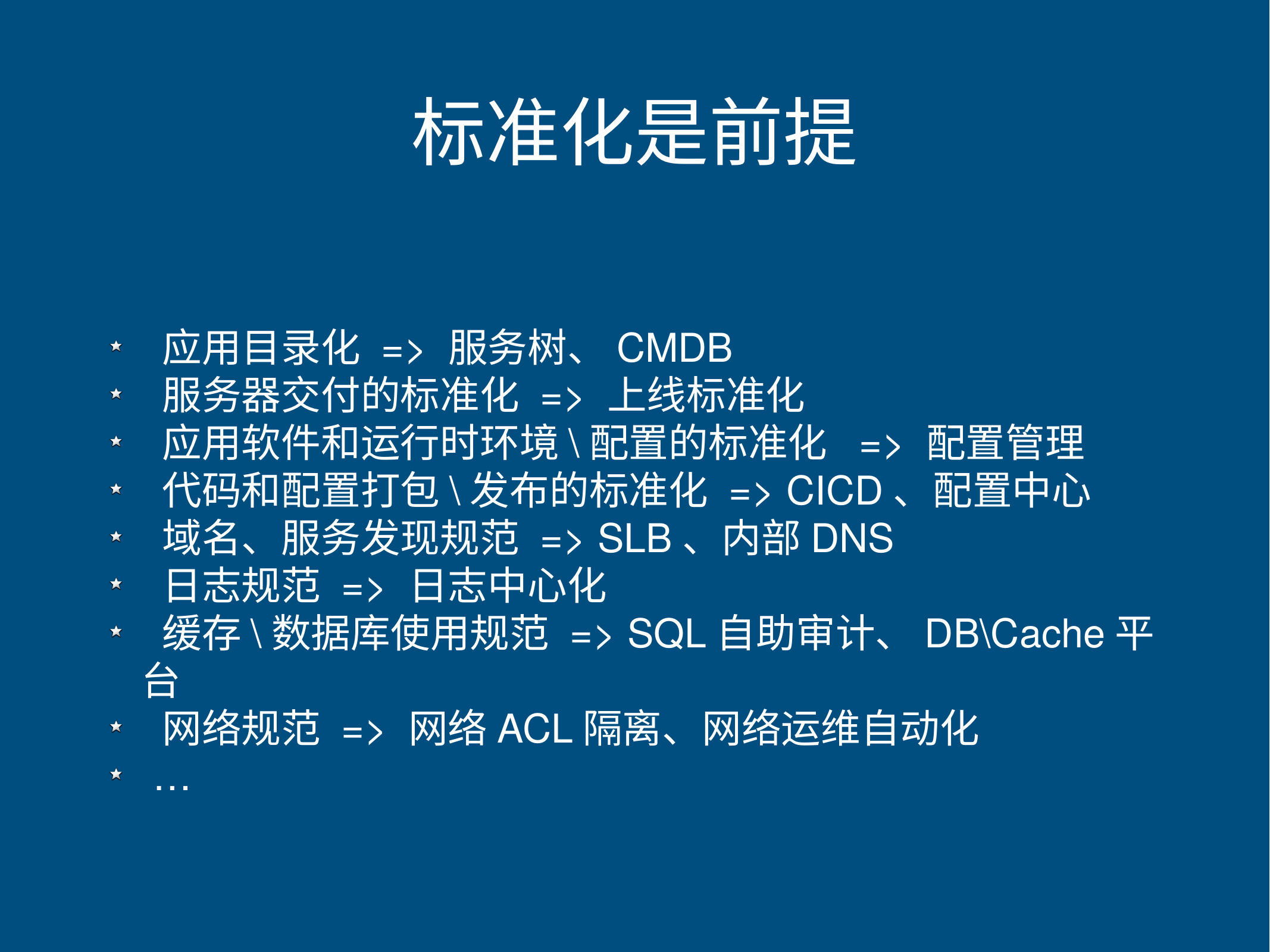

# 标准化是前提
 应用目录化 => 服务树、CMDB
 服务器交付的标准化 => 上线标准化
 应用软件和运行时环境\配置的标准化  => 配置管理
 代码和配置打包\发布的标准化 => CICD、配置中心
 域名、服务发现规范 => SLB、内部DNS
 日志规范 => 日志中心化
 缓存\数据库使用规范 => SQL自助审计、DB\Cache平台
 网络规范 => 网络ACL隔离、网络运维自动化
 …